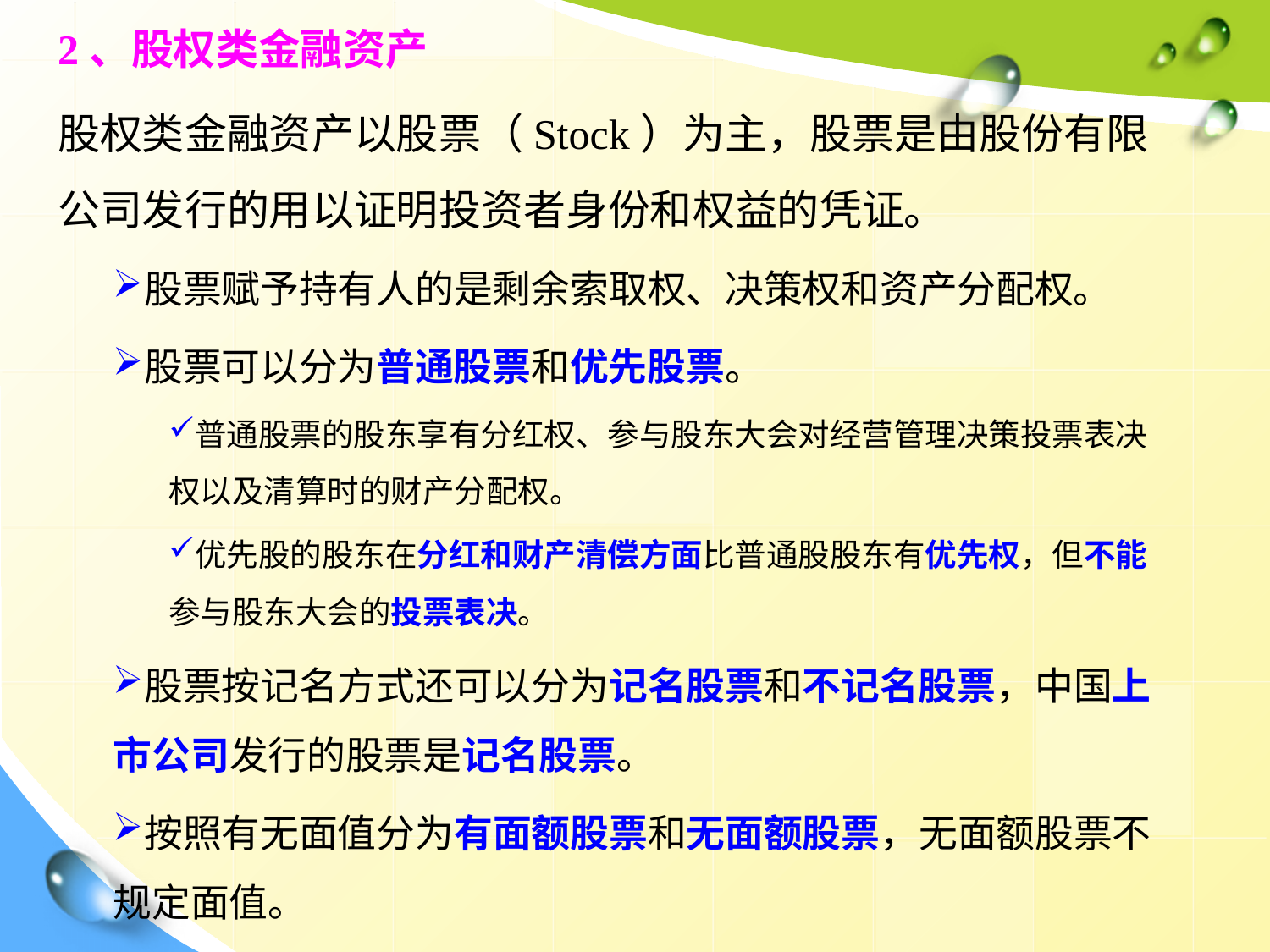

2、股权类金融资产
股权类金融资产以股票（Stock）为主，股票是由股份有限公司发行的用以证明投资者身份和权益的凭证。
股票赋予持有人的是剩余索取权、决策权和资产分配权。
股票可以分为普通股票和优先股票。
普通股票的股东享有分红权、参与股东大会对经营管理决策投票表决权以及清算时的财产分配权。
优先股的股东在分红和财产清偿方面比普通股股东有优先权，但不能参与股东大会的投票表决。
股票按记名方式还可以分为记名股票和不记名股票，中国上市公司发行的股票是记名股票。
按照有无面值分为有面额股票和无面额股票，无面额股票不规定面值。